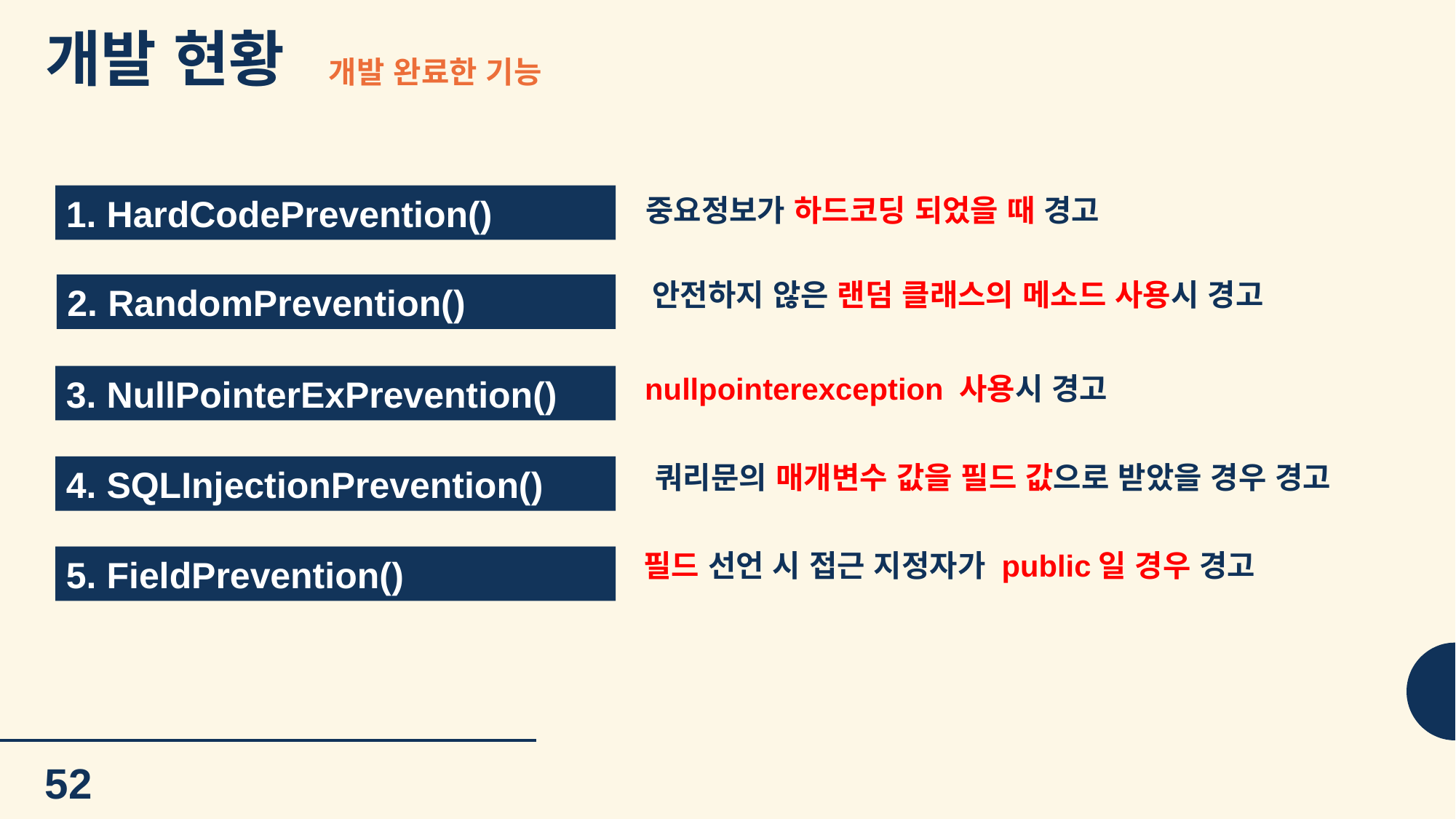

개발 현황
개발 완료한 기능
1. HardCodePrevention()
중요정보가 하드코딩 되었을 때 경고
안전하지 않은 랜덤 클래스의 메소드 사용시 경고
2. RandomPrevention()
nullpointerexception 사용시 경고
3. NullPointerExPrevention()
쿼리문의 매개변수 값을 필드 값으로 받았을 경우 경고
4. SQLInjectionPrevention()
필드 선언 시 접근 지정자가 public일 경우 경고
5. FieldPrevention()
52